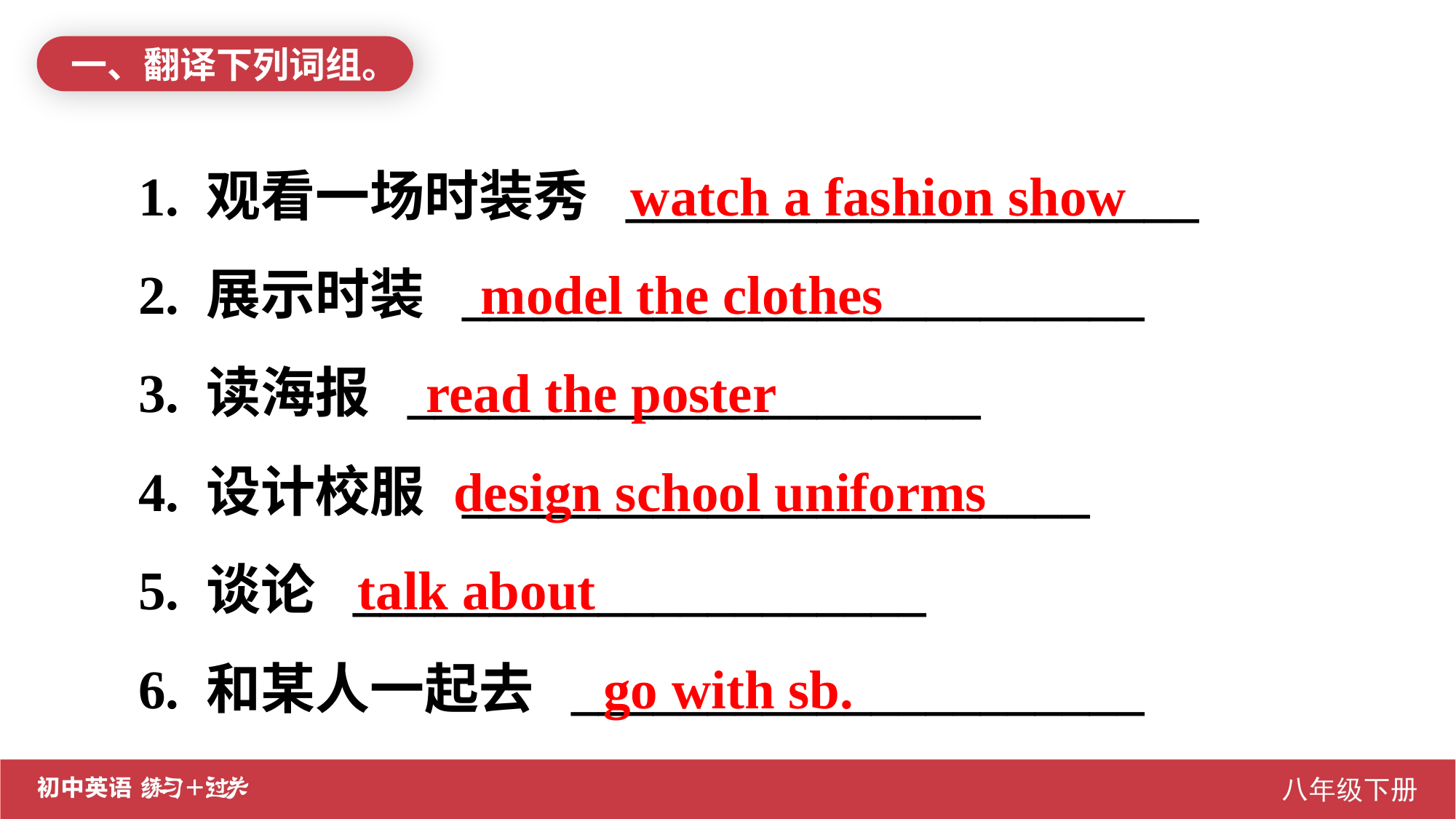

一、翻译下列词组。
1. 观看一场时装秀  _____________________
2. 展示时装  _________________________
3. 读海报  _____________________
4. 设计校服  _______________________
5. 谈论  _____________________
6. 和某人一起去  _____________________
                      watch a fashion show
           model the clothes
       read the poster
         design school uniforms
  talk about
                    go with sb.